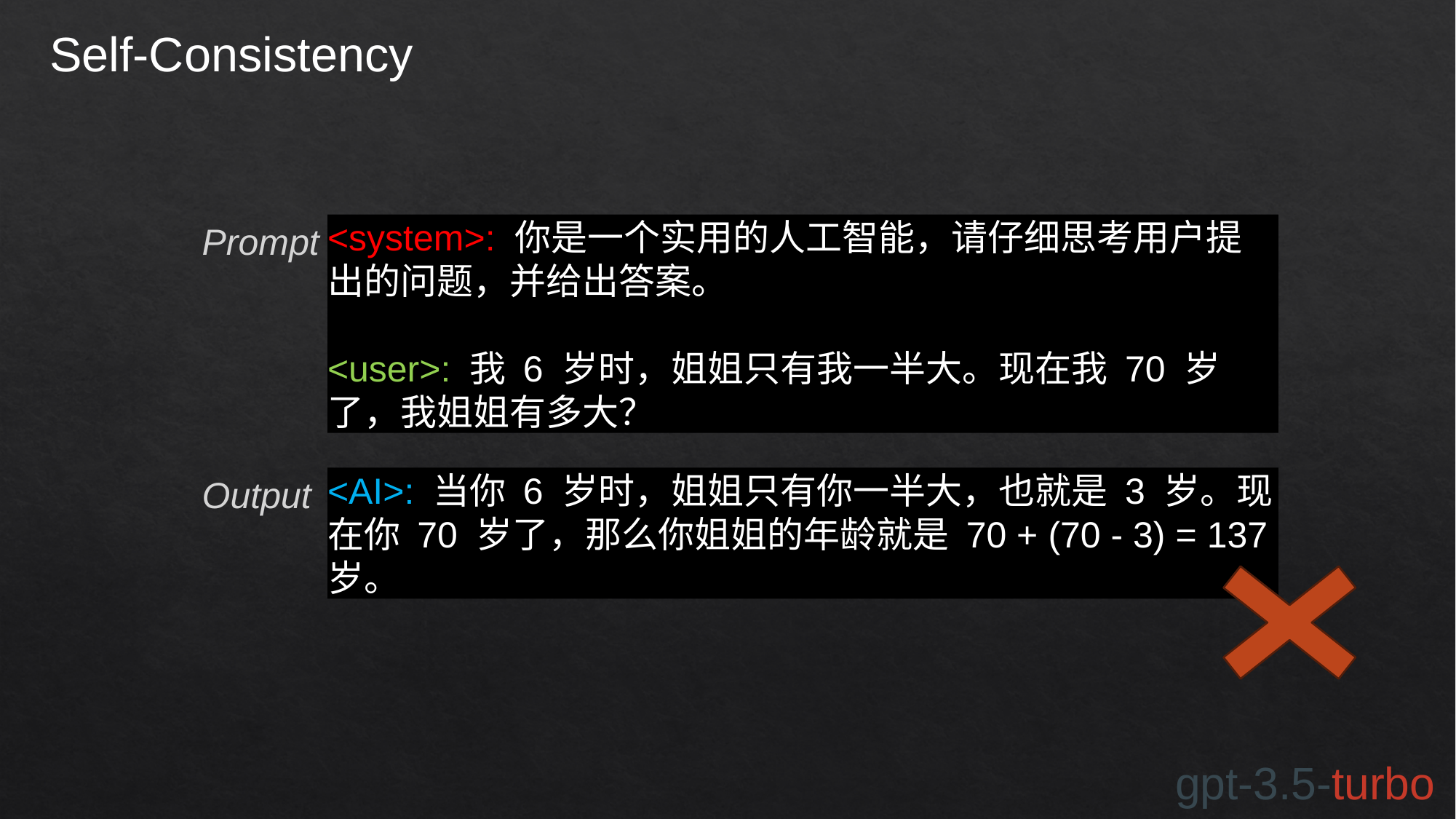

Self-Consistency
Prompt
<system>: 你是一个实用的人工智能，请仔细思考用户提出的问题，并给出答案。

<user>: 我 6 岁时，姐姐只有我一半大。现在我 70 岁了，我姐姐有多大？
Output
<AI>: 当你 6 岁时，姐姐只有你一半大，也就是 3 岁。现在你 70 岁了，那么你姐姐的年龄就是 70 + (70 - 3) = 137 岁。

gpt-3.5-turbo